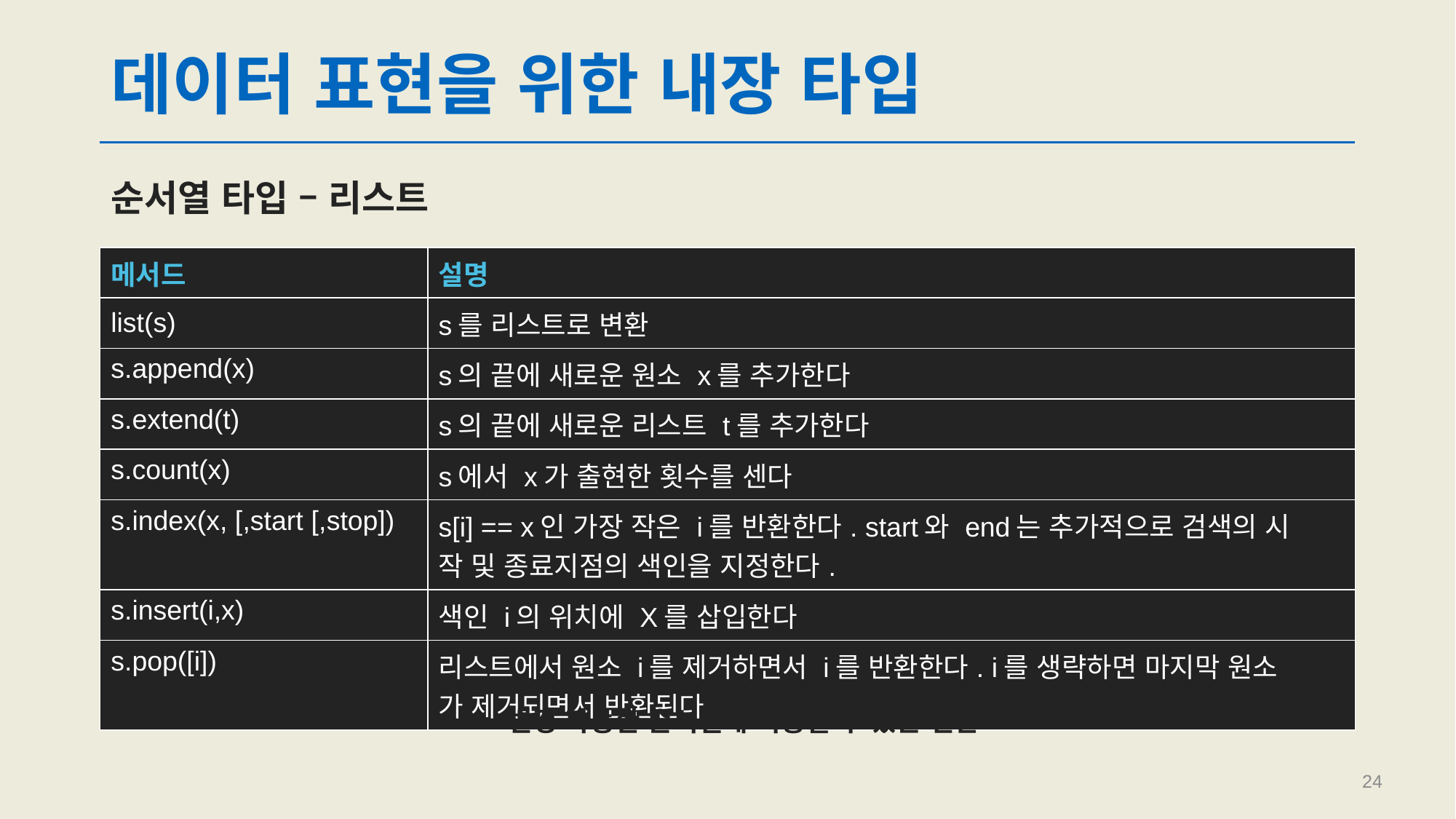

# 데이터 표현을 위한 내장 타입
순서열 타입 – 리스트
| 메서드 | 설명 |
| --- | --- |
| list(s) | s를 리스트로 변환 |
| s.append(x) | s의 끝에 새로운 원소 x를 추가한다 |
| s.extend(t) | s의 끝에 새로운 리스트 t를 추가한다 |
| s.count(x) | s에서 x가 출현한 횟수를 센다 |
| s.index(x, [,start [,stop]) | s[i] == x인 가장 작은 i를 반환한다. start와 end는 추가적으로 검색의 시 작 및 종료지점의 색인을 지정한다. |
| s.insert(i,x) | 색인 i의 위치에 X를 삽입한다 |
| s.pop([i]) | 리스트에서 원소 i를 제거하면서 i를 반환한다. i를 생략하면 마지막 원소 가 제거되면서 반환된다 |
변경 가능한 순서열에 적용할 수 있는 연산
24